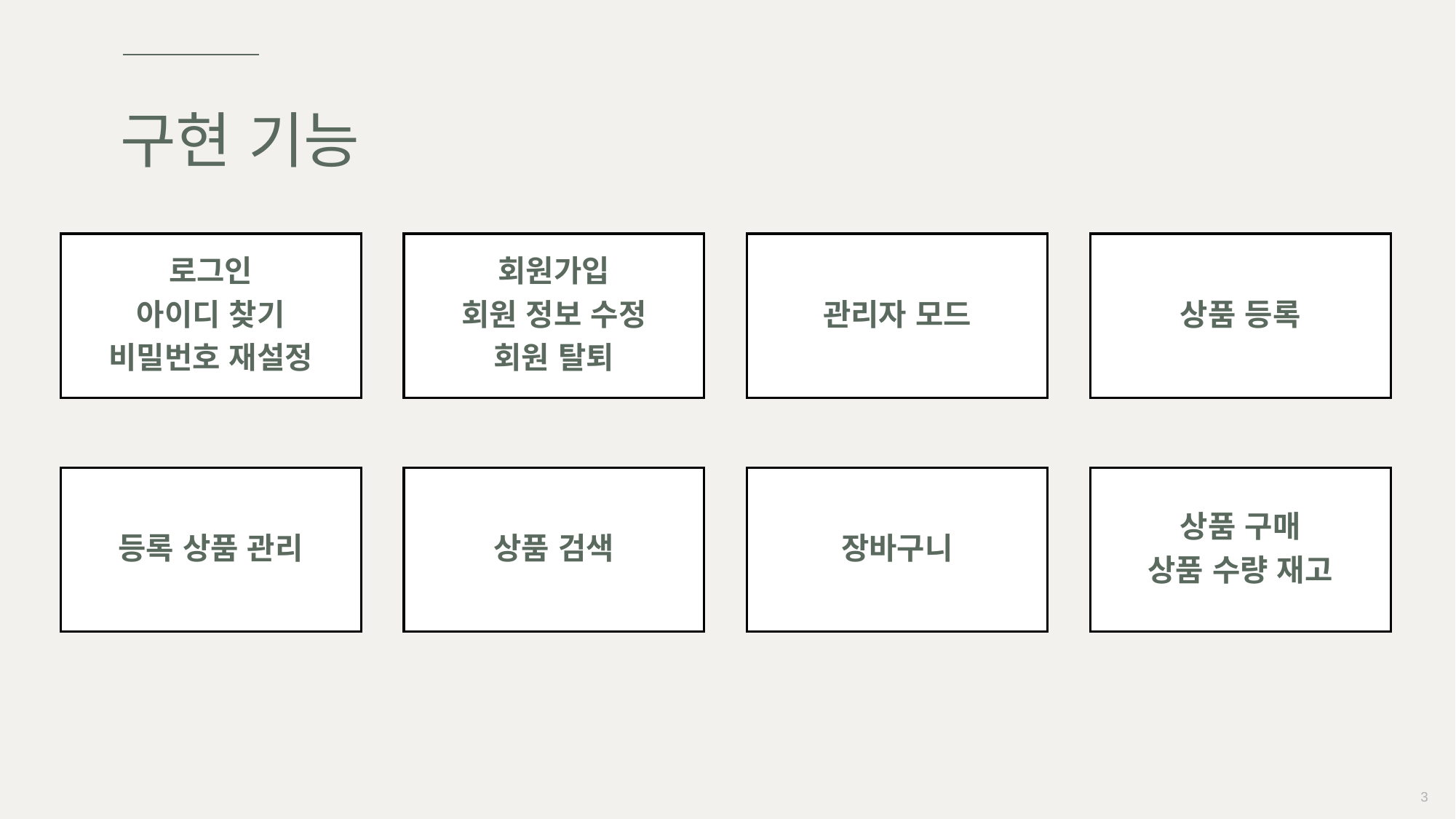

# 구현 기능
상품 등록
로그인
아이디 찾기
비밀번호 재설정
회원가입
회원 정보 수정
회원 탈퇴
관리자 모드
상품 검색
등록 상품 관리
장바구니
상품 구매
상품 수량 재고
3